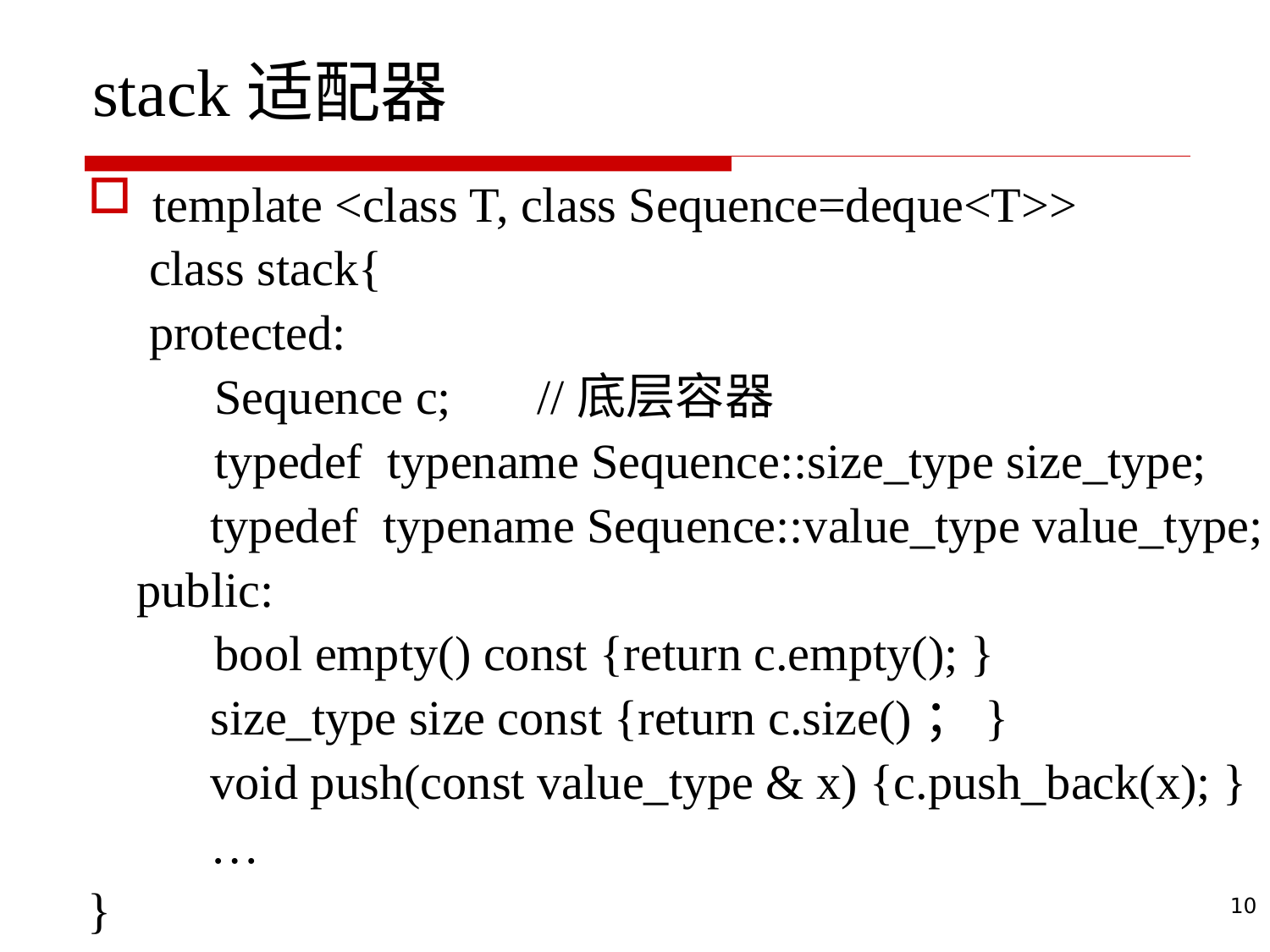

# stack适配器
template <class T, class Sequence=deque<T>>
     class stack{
     protected:
	Sequence c;       //底层容器
	typedef  typename Sequence::size_type size_type;
          typedef  typename Sequence::value_type value_type;
    public:
	bool empty() const {return c.empty(); }
          size_type size const {return c.size()；}
          void push(const value_type & x) {c.push_back(x); }
          …
}

10